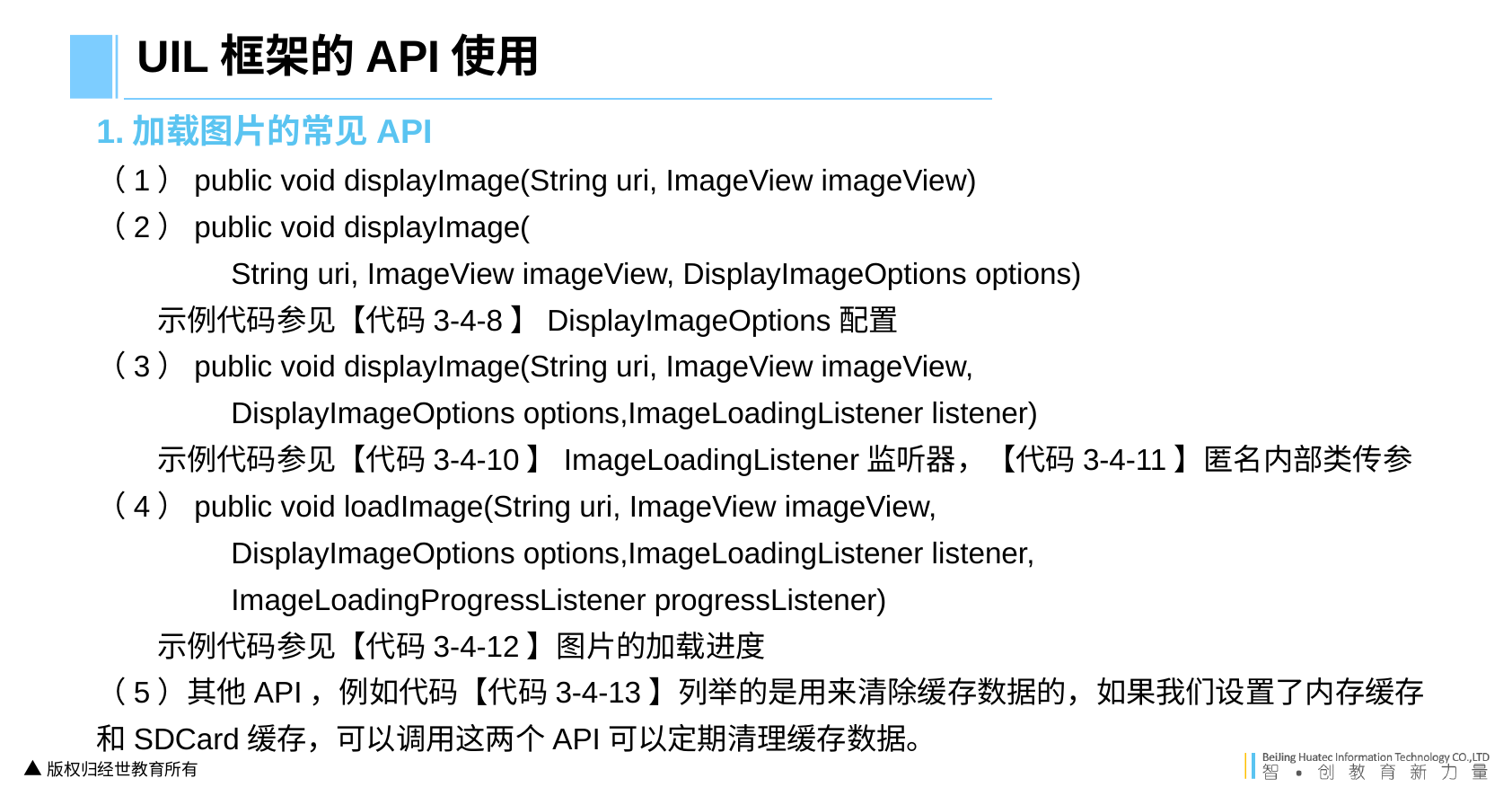

UIL框架的API使用

1.加载图片的常见API
（1）public void displayImage(String uri, ImageView imageView)
（2）public void displayImage(
	String uri, ImageView imageView, DisplayImageOptions options)
        示例代码参见【代码3-4-8】DisplayImageOptions配置
（3）public void displayImage(String uri, ImageView imageView,
	DisplayImageOptions options,ImageLoadingListener listener)
        示例代码参见【代码3-4-10】ImageLoadingListener监听器，【代码3-4-11】匿名内部类传参
（4）public void loadImage(String uri, ImageView imageView,
 	DisplayImageOptions options,ImageLoadingListener listener,
	ImageLoadingProgressListener progressListener)
        示例代码参见【代码3-4-12】图片的加载进度
（5）其他API，例如代码【代码3-4-13】列举的是用来清除缓存数据的，如果我们设置了内存缓存和SDCard缓存，可以调用这两个API可以定期清理缓存数据。